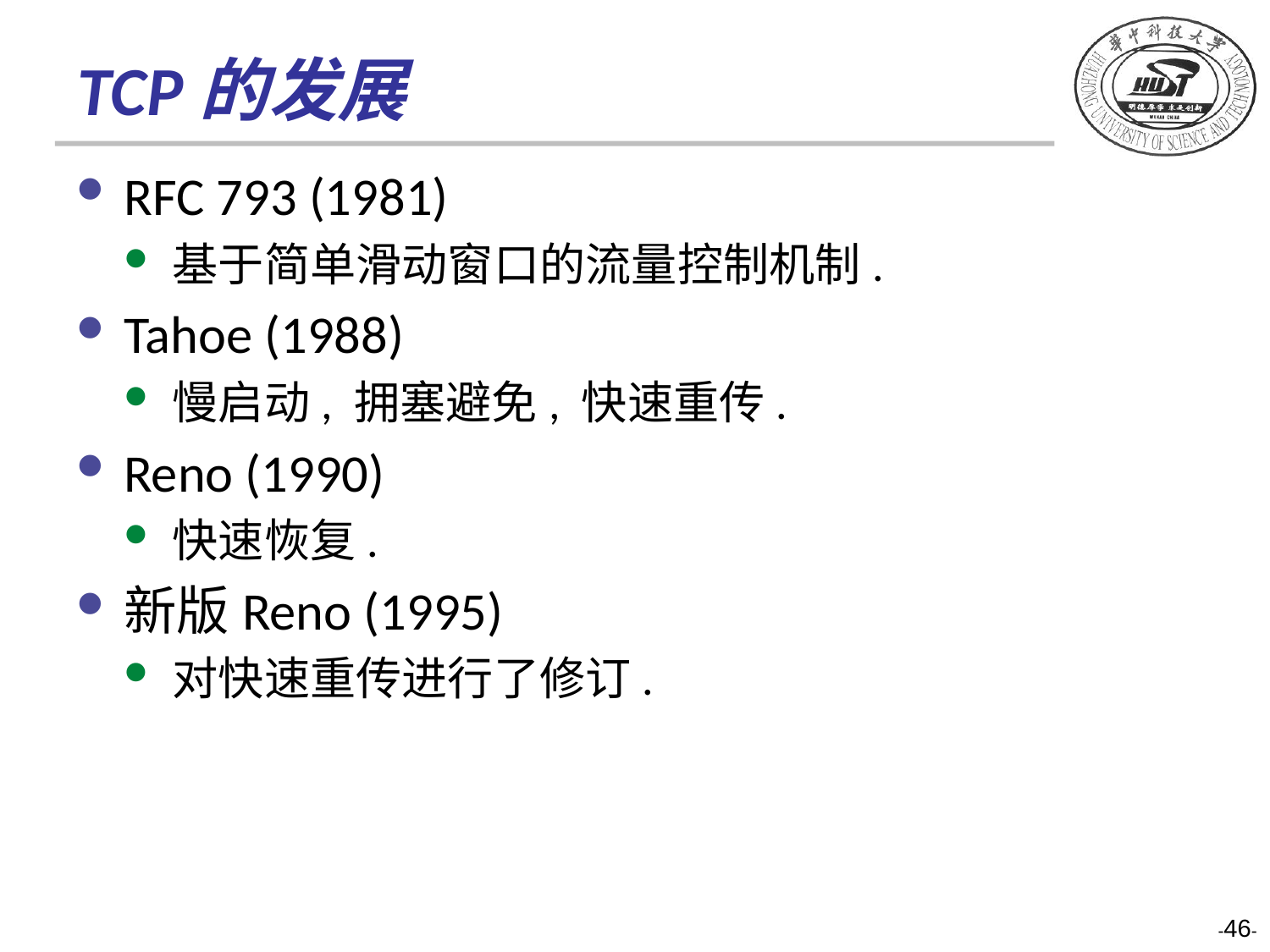

# TCP的发展
RFC 793 (1981)
基于简单滑动窗口的流量控制机制.
Tahoe (1988)
慢启动, 拥塞避免, 快速重传.
Reno (1990)
快速恢复.
新版Reno (1995)
对快速重传进行了修订.
-46-